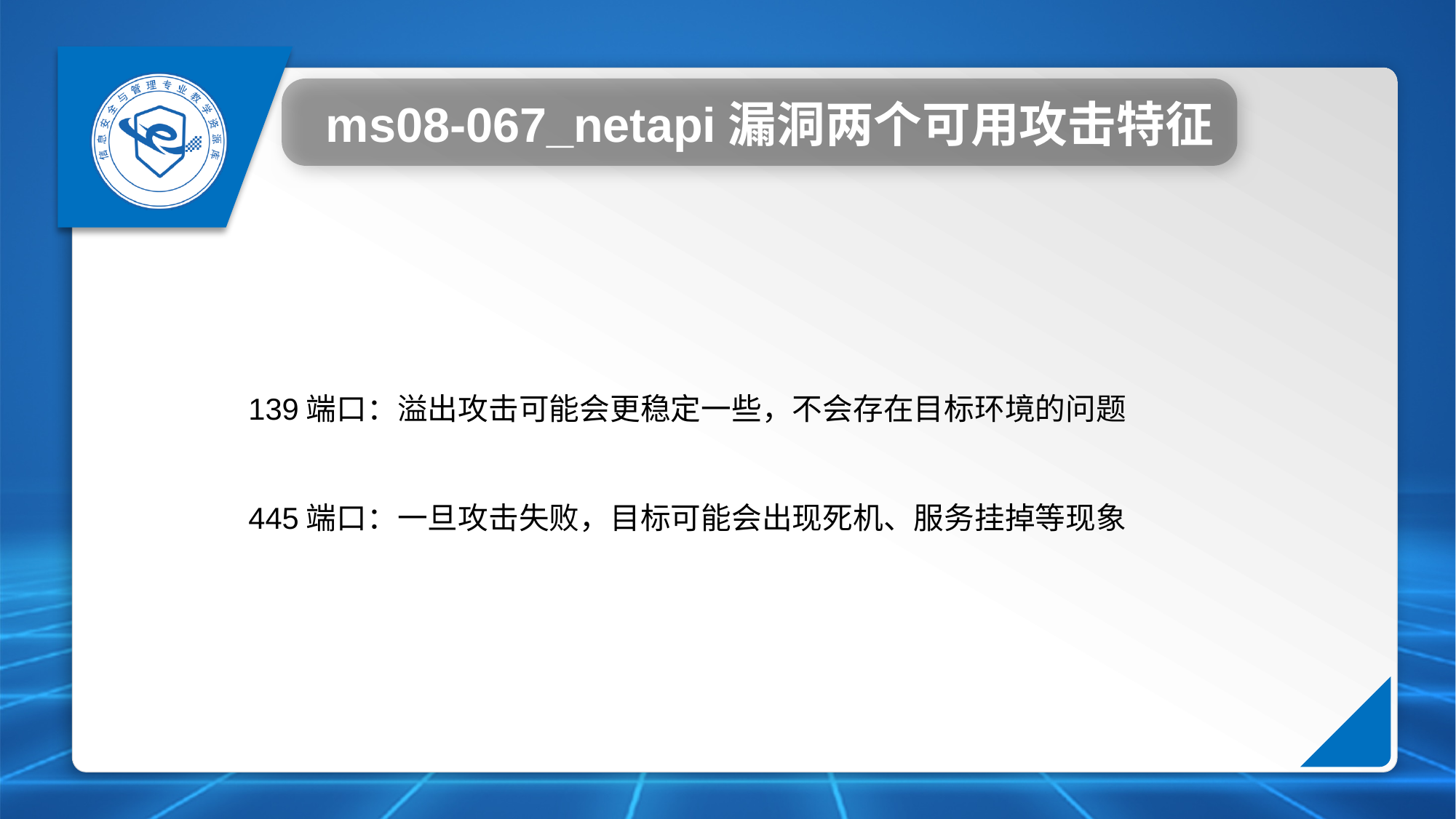

ms08-067_netapi漏洞两个可用攻击特征

139端口：溢出攻击可能会更稳定一些，不会存在目标环境的问题

445端口：一旦攻击失败，目标可能会出现死机、服务挂掉等现象